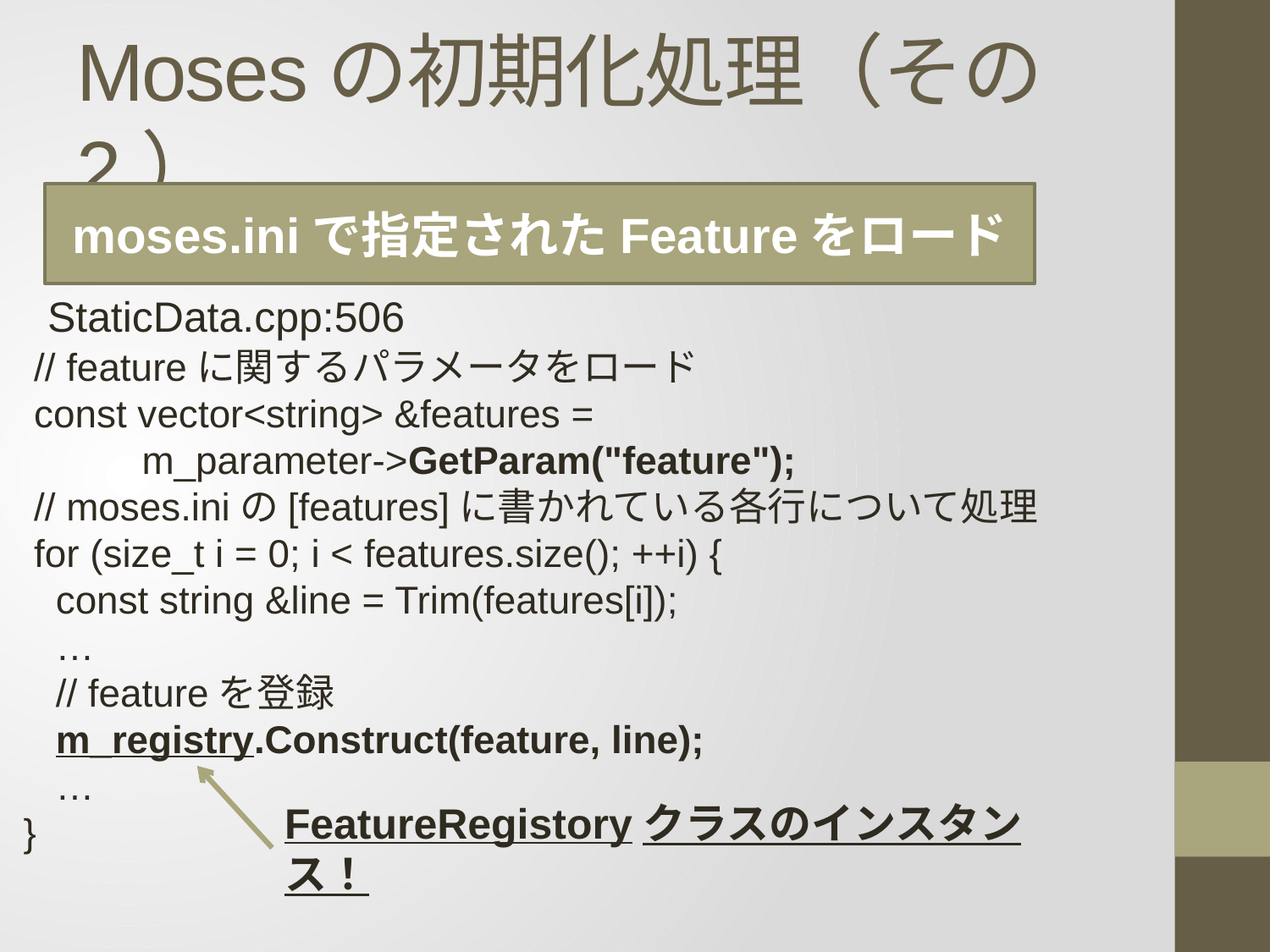

# Mosesの初期化処理（その2）
moses.iniで指定されたFeatureをロード
StaticData.cpp:506
  // featureに関するパラメータをロード
  const vector<string> &features =
            m_parameter->GetParam("feature");
  // moses.iniの[features]に書かれている各行について処理
  for (size_t i = 0; i < features.size(); ++i) {
    const string &line = Trim(features[i]);
    …
    // featureを登録
    m_registry.Construct(feature, line);
    …
 }
FeatureRegistoryクラスのインスタンス！